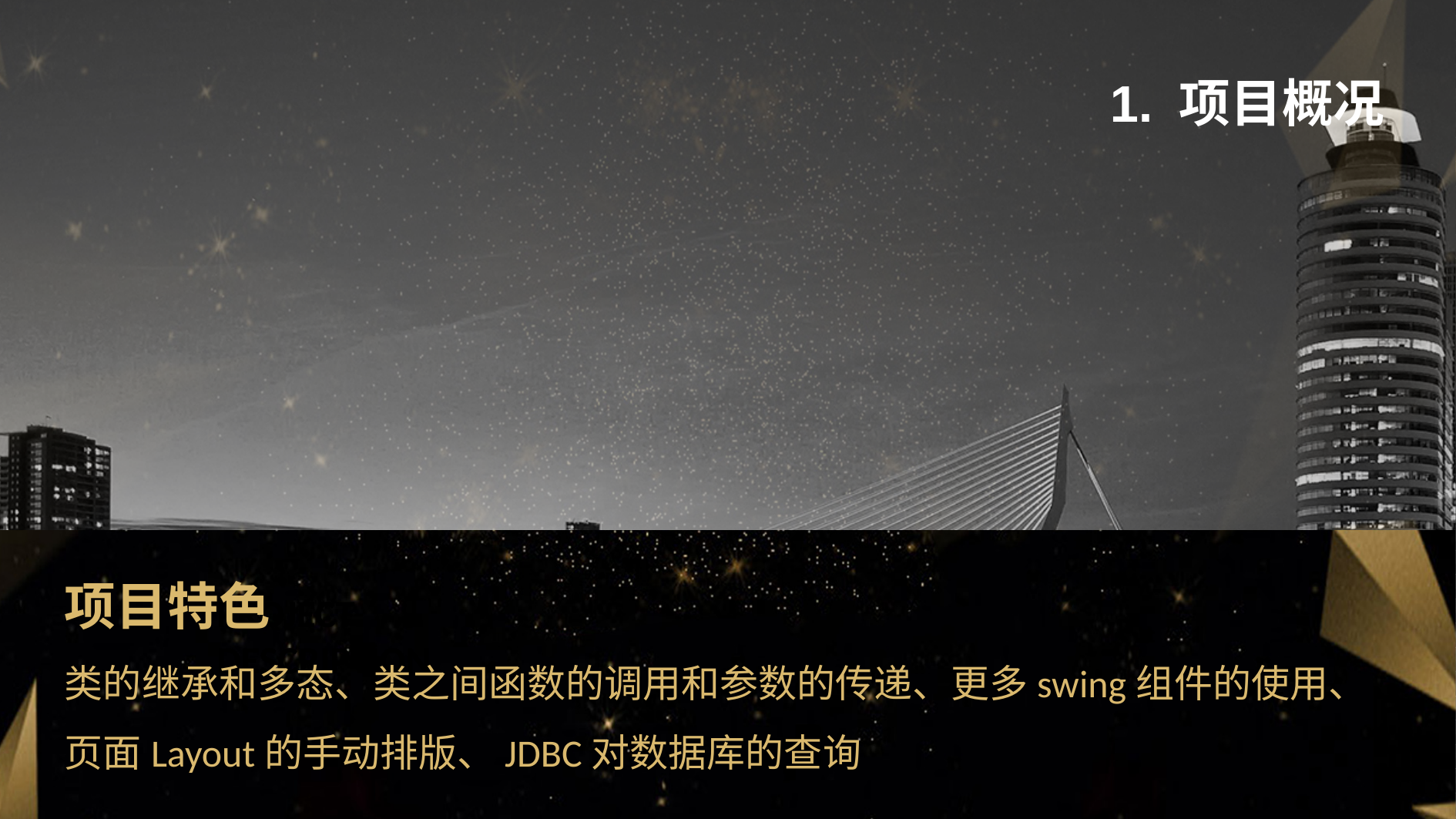

1. 项目概况
项目特色
类的继承和多态、类之间函数的调用和参数的传递、更多swing组件的使用、页面Layout的手动排版、JDBC对数据库的查询
PROJECT
DESCRIPTION